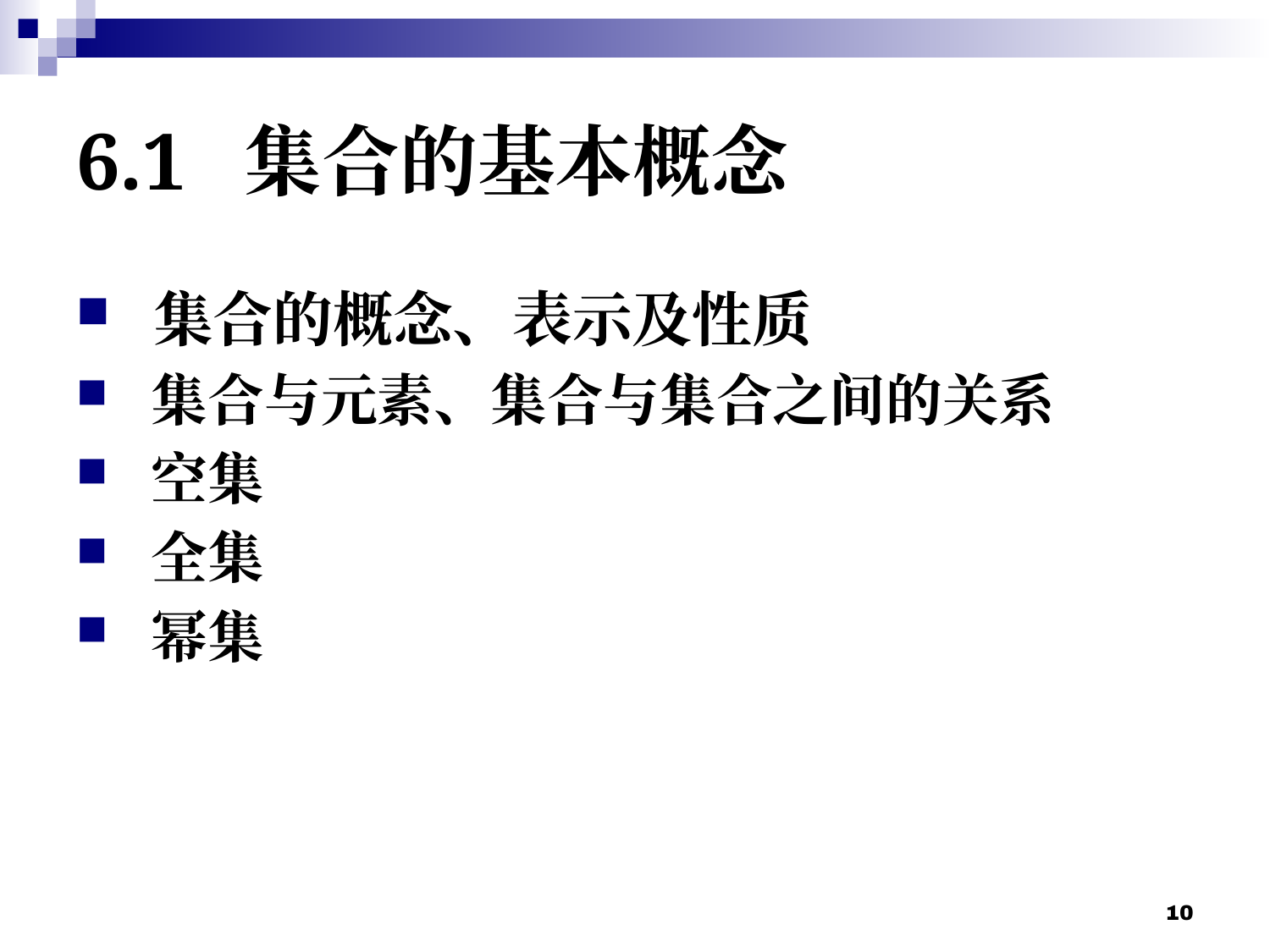

# 6.1  集合的基本概念
 集合的概念、表示及性质
 集合与元素、集合与集合之间的关系
 空集
 全集
 幂集
10